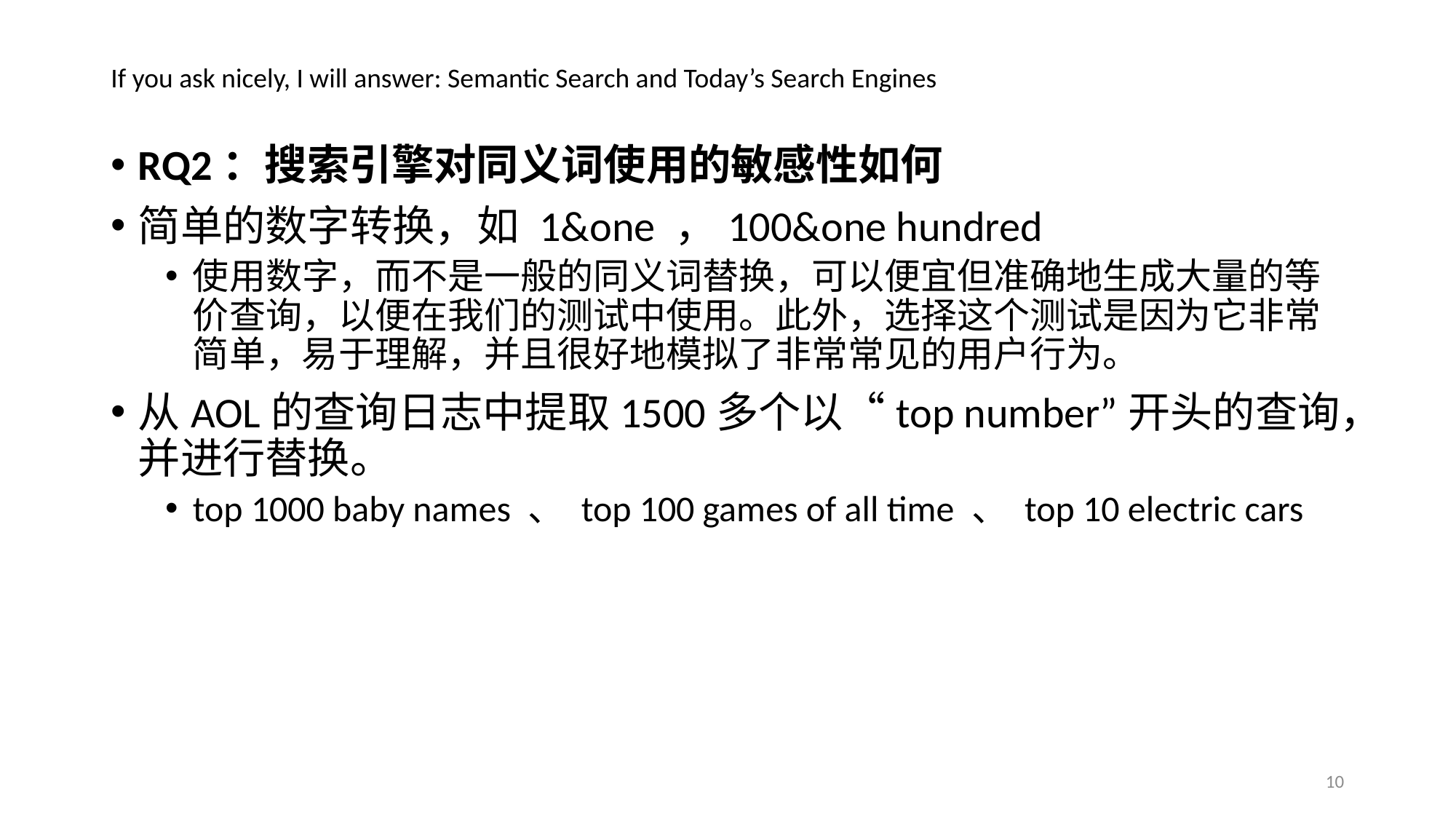

# If you ask nicely, I will answer: Semantic Search and Today’s Search Engines
RQ2：搜索引擎对同义词使用的敏感性如何
简单的数字转换，如 1&one ，100&one hundred
使用数字，而不是一般的同义词替换，可以便宜但准确地生成大量的等价查询，以便在我们的测试中使用。此外，选择这个测试是因为它非常简单，易于理解，并且很好地模拟了非常常见的用户行为。
从AOL的查询日志中提取1500多个以“top number”开头的查询，并进行替换。
top 1000 baby names 、 top 100 games of all time 、 top 10 electric cars

10